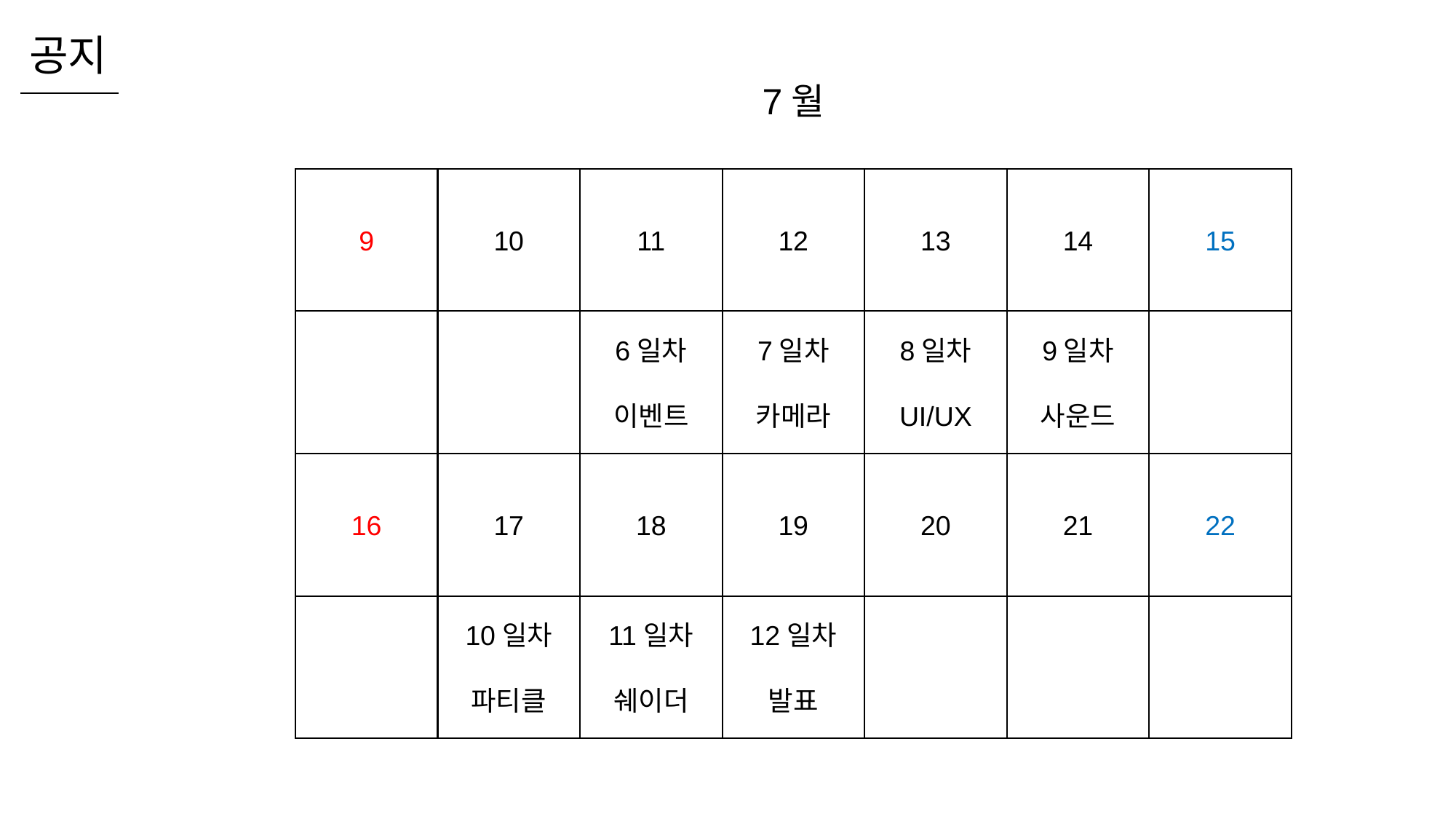

공지
7월
9
10
11
12
13
14
15

6일차
이벤트
7일차
카메라
8일차
UI/UX
9일차
사운드

16
17
18
19
20
21
22

10일차
파티클
11일차

쉐이더
12일차
발표